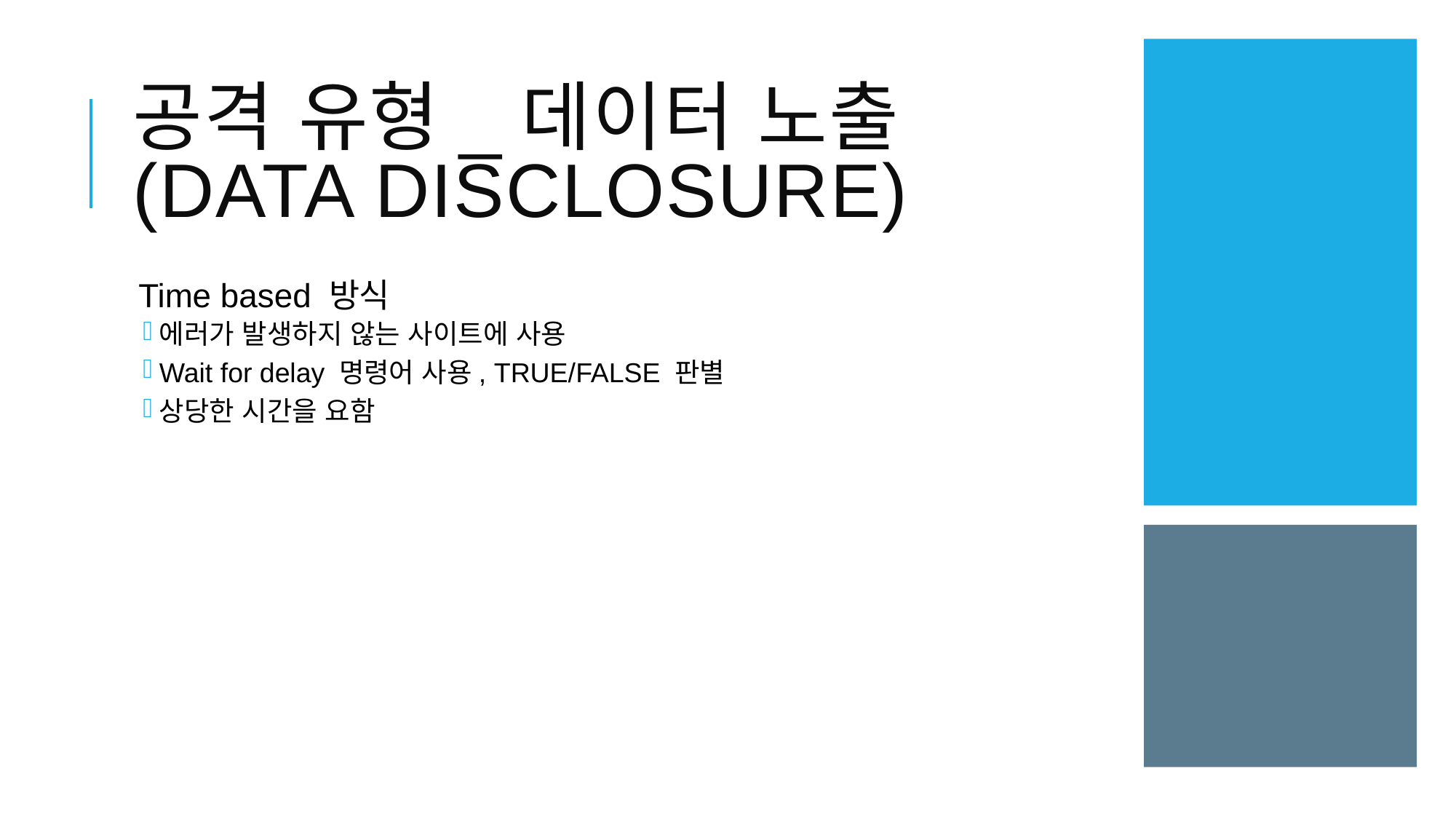

# 공격 유형_데이터 노출(Data Disclosure)
Time based 방식
에러가 발생하지 않는 사이트에 사용
Wait for delay 명령어 사용, TRUE/FALSE 판별
상당한 시간을 요함